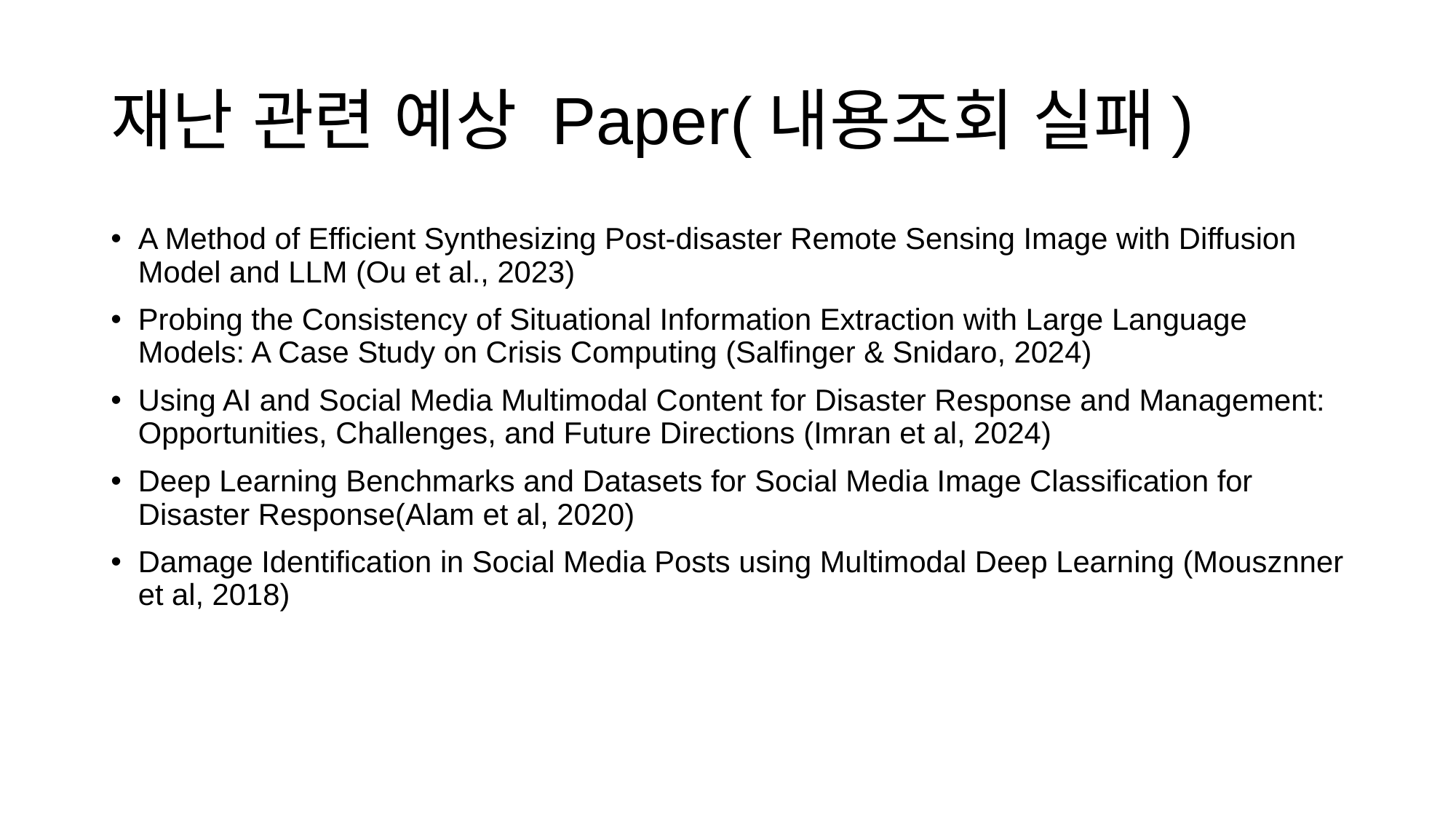

# 재난 관련 예상 Paper(내용조회 실패)
A Method of Efficient Synthesizing Post-disaster Remote Sensing Image with Diffusion Model and LLM (Ou et al., 2023)
Probing the Consistency of Situational Information Extraction with Large Language Models: A Case Study on Crisis Computing (Salfinger & Snidaro, 2024)
Using AI and Social Media Multimodal Content for Disaster Response and Management: Opportunities, Challenges, and Future Directions (Imran et al, 2024)
Deep Learning Benchmarks and Datasets for Social Media Image Classification for Disaster Response(Alam et al, 2020)
Damage Identification in Social Media Posts using Multimodal Deep Learning (Mousznner et al, 2018)